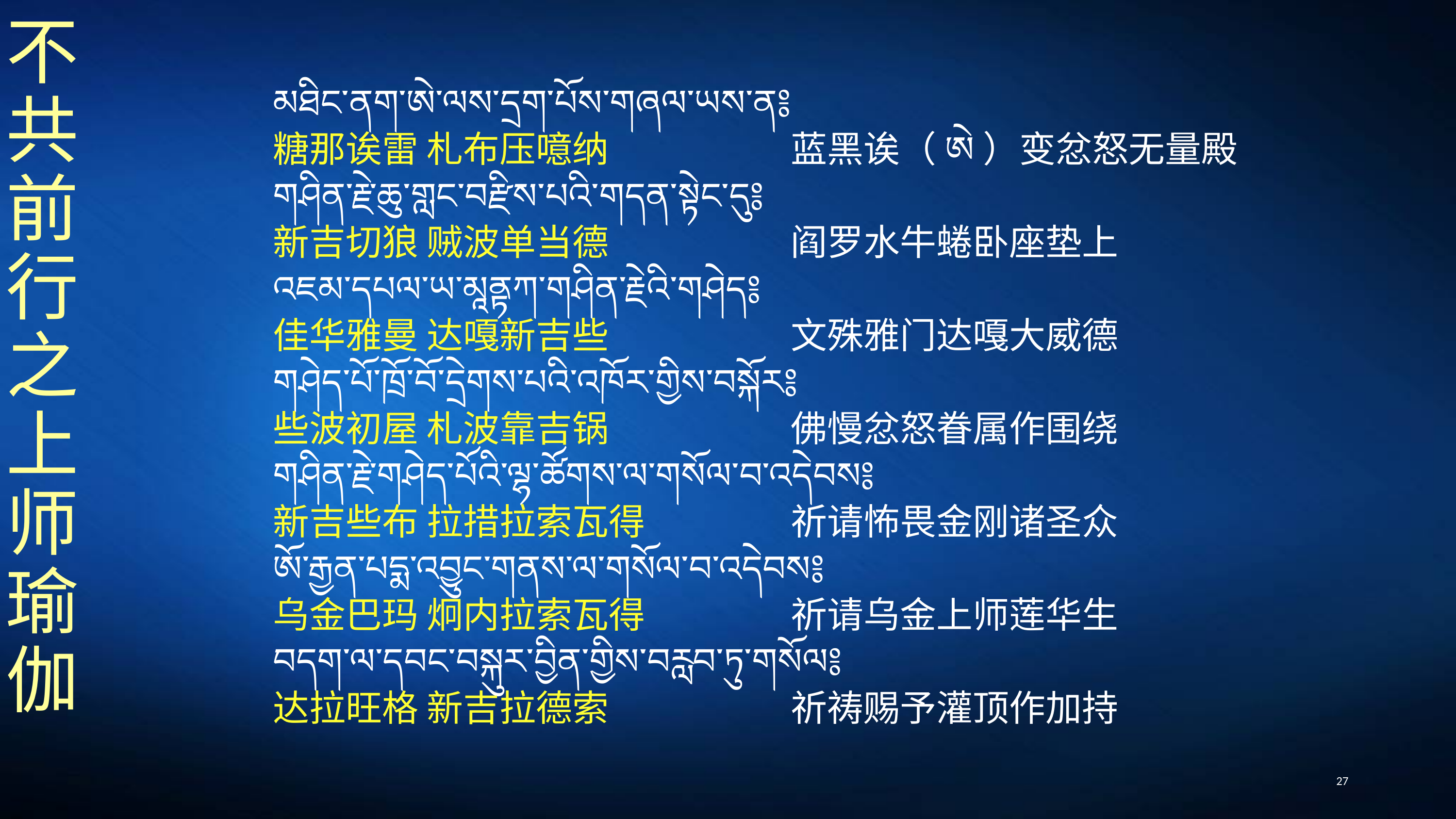

# 不共前行之 上师瑜伽

མཐིང་ནག་ཨེ་ལས་དྲག་པོས་གཞལ་ཡས་ན༔
糖那诶雷 札布压噫纳　　　　　蓝黑诶（ཨེ）变忿怒无量殿
གཤིན་རྗེ་ཆུ་གླང་བརྫིས་པའི་གདན་སྟེང་དུ༔
新吉切狼 贼波单当德　　　　　阎罗水牛蜷卧座垫上
འཇམ་དཔལ་ཡ་མཱནྟཀ་གཤིན་རྗེའི་གཤེད༔
佳华雅曼 达嘎新吉些　　　　　文殊雅门达嘎大威德
གཤེད་པོ་ཁྲོ་བོ་དྲེགས་པའི་འཁོར་གྱིས་བསྐོར༔
些波初屋 札波靠吉锅　　　　　佛慢忿怒眷属作围绕
གཤིན་རྗེ་གཤེད་པོའི་ལྷ་ཚོགས་ལ་གསོལ་བ་འདེབས༔
新吉些布 拉措拉索瓦得　　　　祈请怖畏金刚诸圣众
ཨོ་རྒྱན་པདྨ་འབྱུང་གནས་ལ་གསོལ་བ་འདེབས༔
乌金巴玛 炯内拉索瓦得　　　　祈请乌金上师莲华生
བདག་ལ་དབང་བསྐུར་བྱིན་གྱིས་བརླབ་ཏུ་གསོལ༔
达拉旺格 新吉拉德索　　　　　祈祷赐予灌顶作加持

27